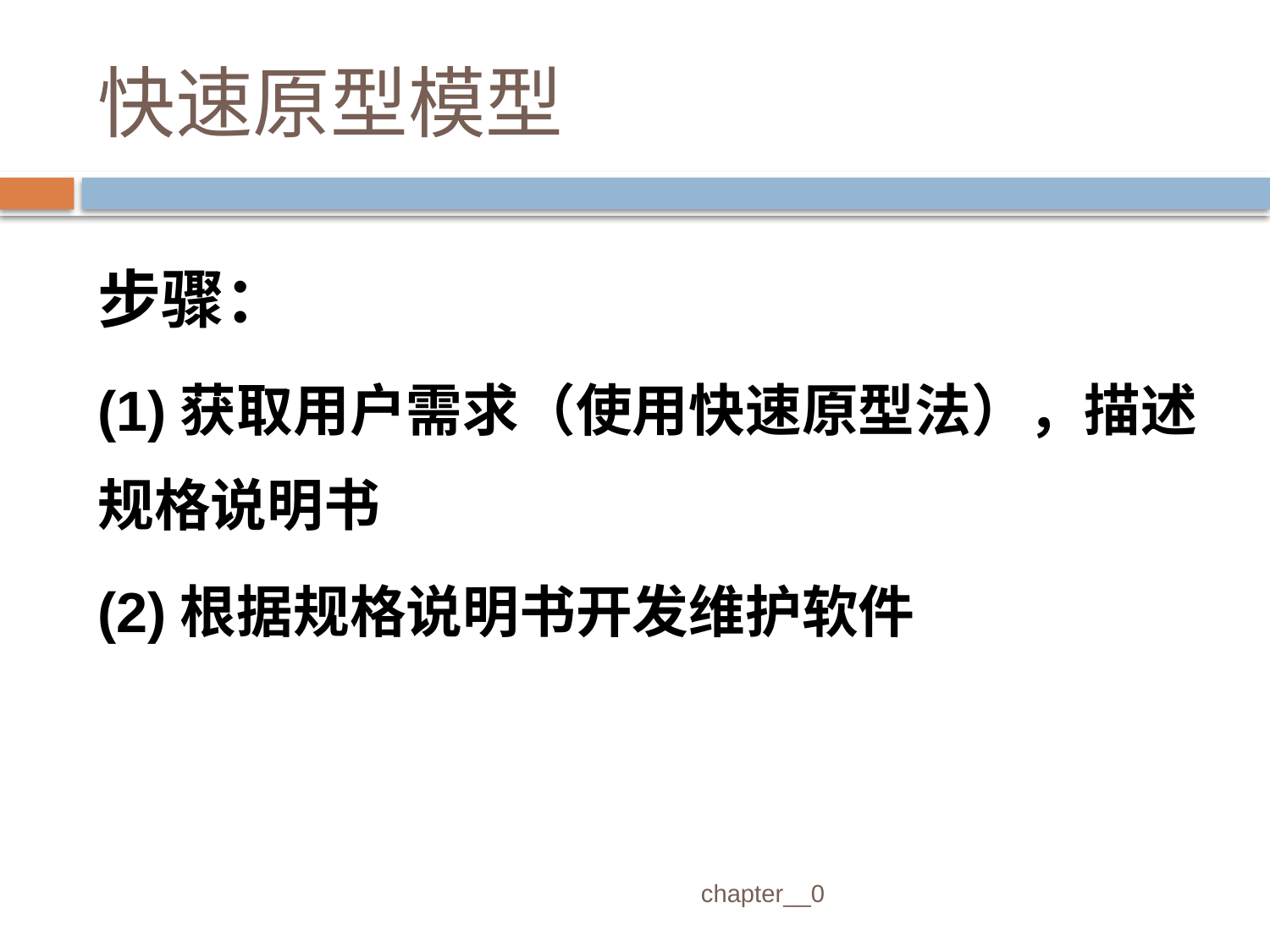

# 快速原型模型
54
步骤：
(1)获取用户需求（使用快速原型法），描述规格说明书
(2)根据规格说明书开发维护软件

 chapter__0